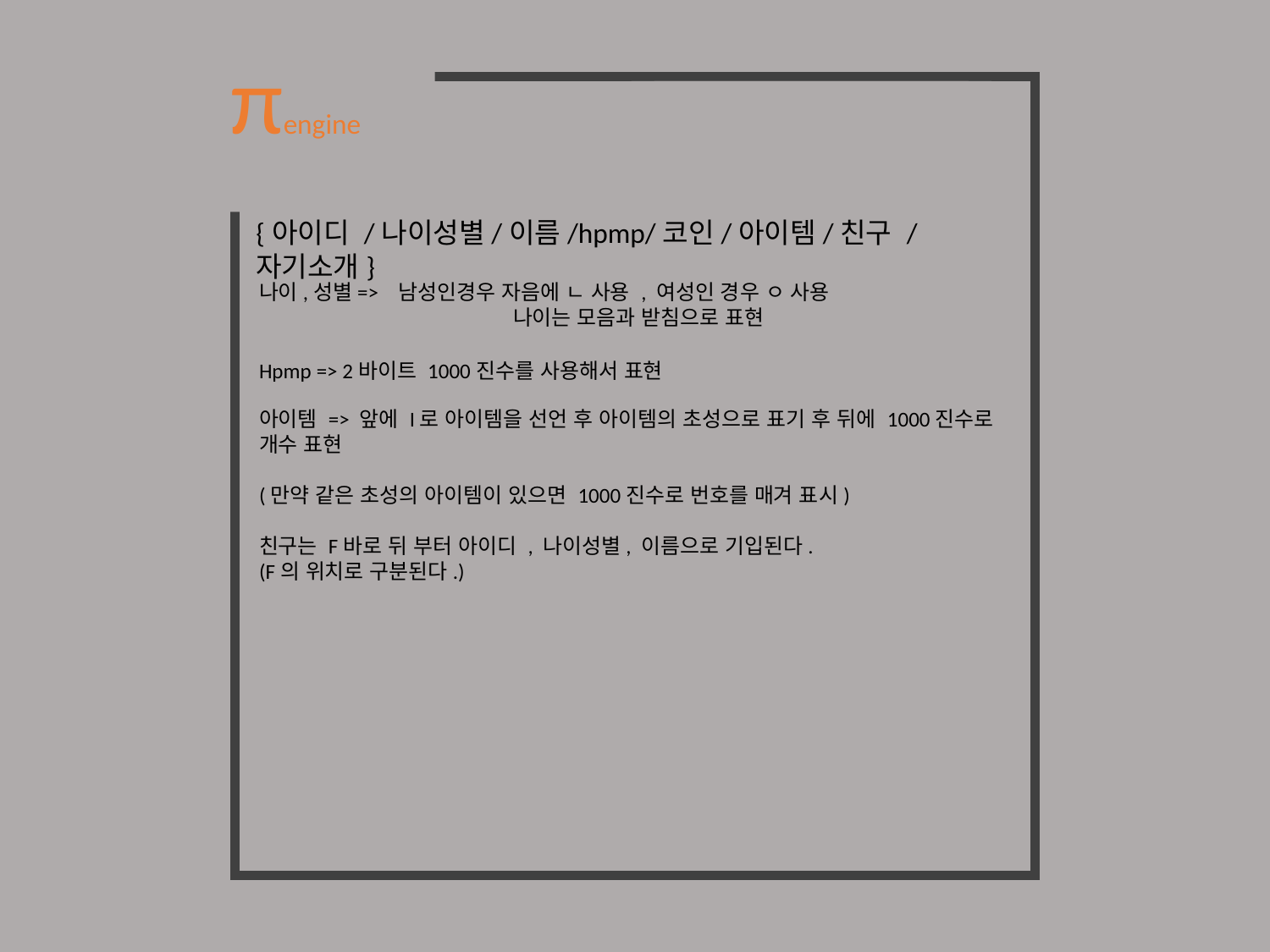

πengine

{아이디 /나이성별/이름/hpmp/코인/아이템/친구 /자기소개}
나이,성별=>   남성인경우 자음에 ㄴ 사용 , 여성인 경우 ㅇ 사용
		나이는 모음과 받침으로 표현
Hpmp => 2바이트 1000진수를 사용해서 표현
아이템 => 앞에 I로 아이템을 선언 후 아이템의 초성으로 표기 후 뒤에 1000진수로
개수 표현

(만약 같은 초성의 아이템이 있으면 1000진수로 번호를 매겨 표시)

친구는 F바로 뒤 부터 아이디 , 나이성별, 이름으로 기입된다.
(F의 위치로 구분된다.)